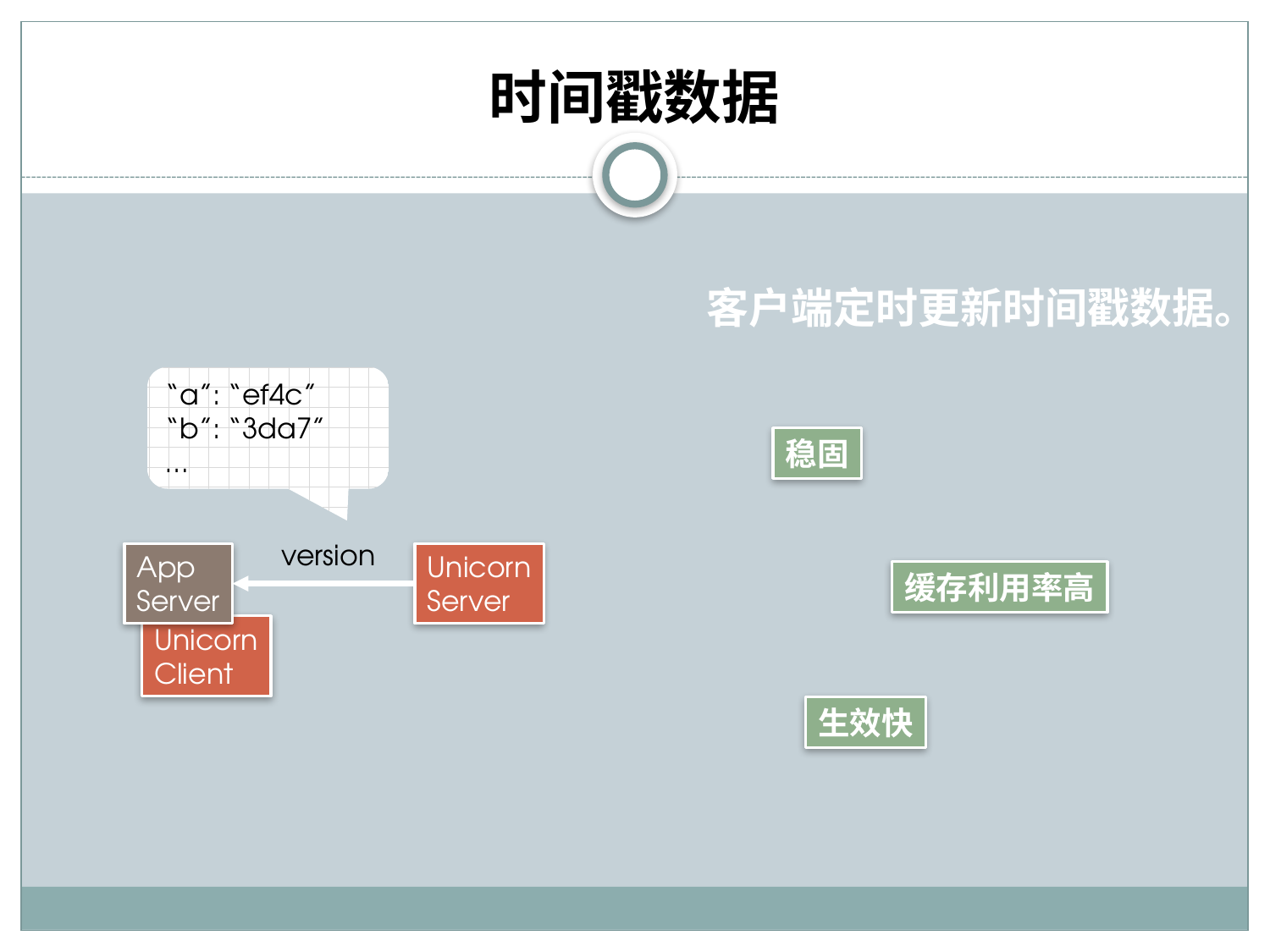

# 时间戳数据
客户端定时更新时间戳数据。
“a”: “ef4c”
“b”: “3da7”
…
稳固
version
Unicorn
Server
App
Server
缓存利用率高
Unicorn
Client
生效快